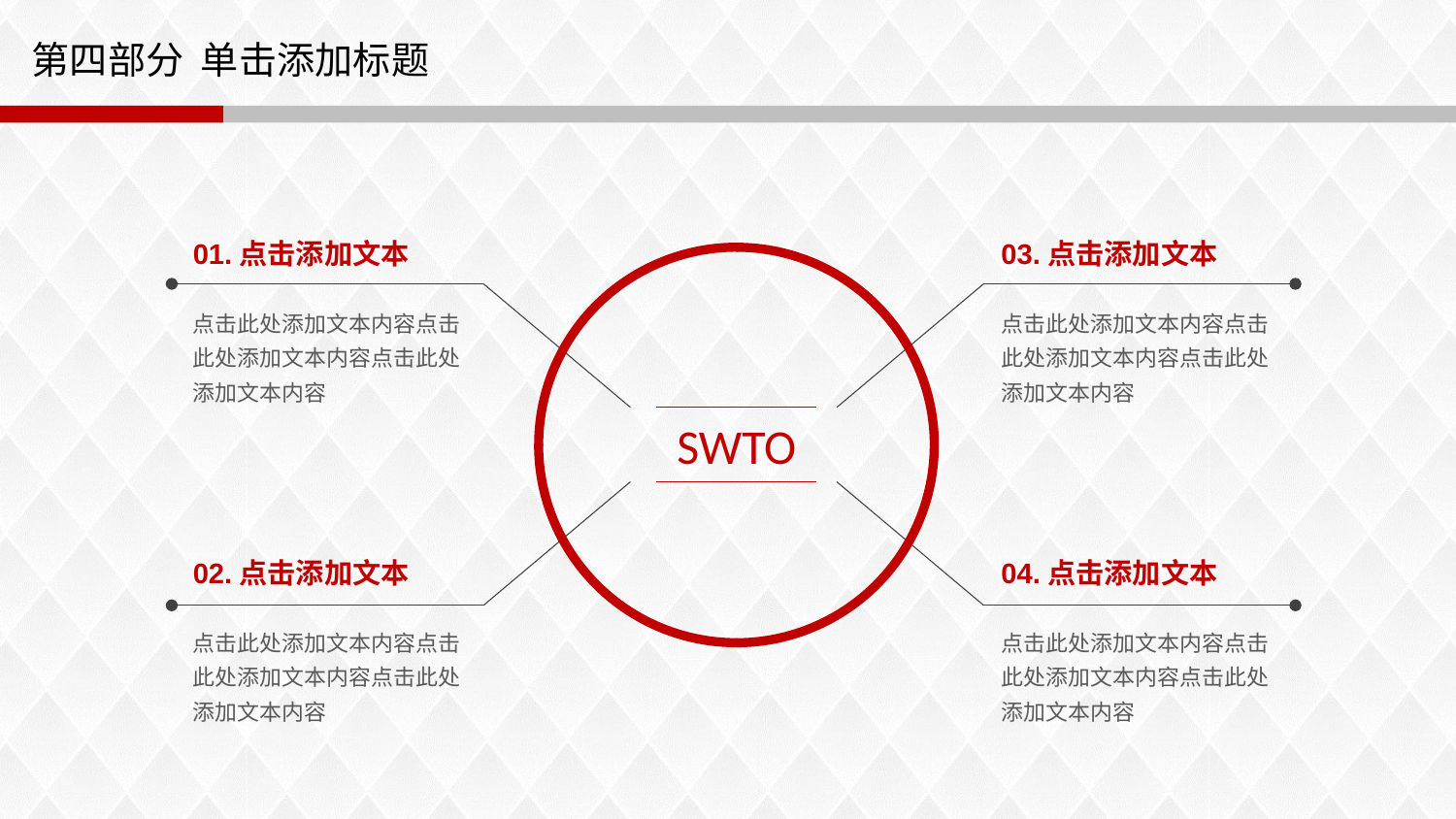

# 第四部分  单击添加标题

01.点击添加文本
03.点击添加文本

点击此处添加文本内容点击此处添加文本内容点击此处添加文本内容
点击此处添加文本内容点击此处添加文本内容点击此处添加文本内容
SWTO
02.点击添加文本
04.点击添加文本
点击此处添加文本内容点击此处添加文本内容点击此处添加文本内容
点击此处添加文本内容点击此处添加文本内容点击此处添加文本内容